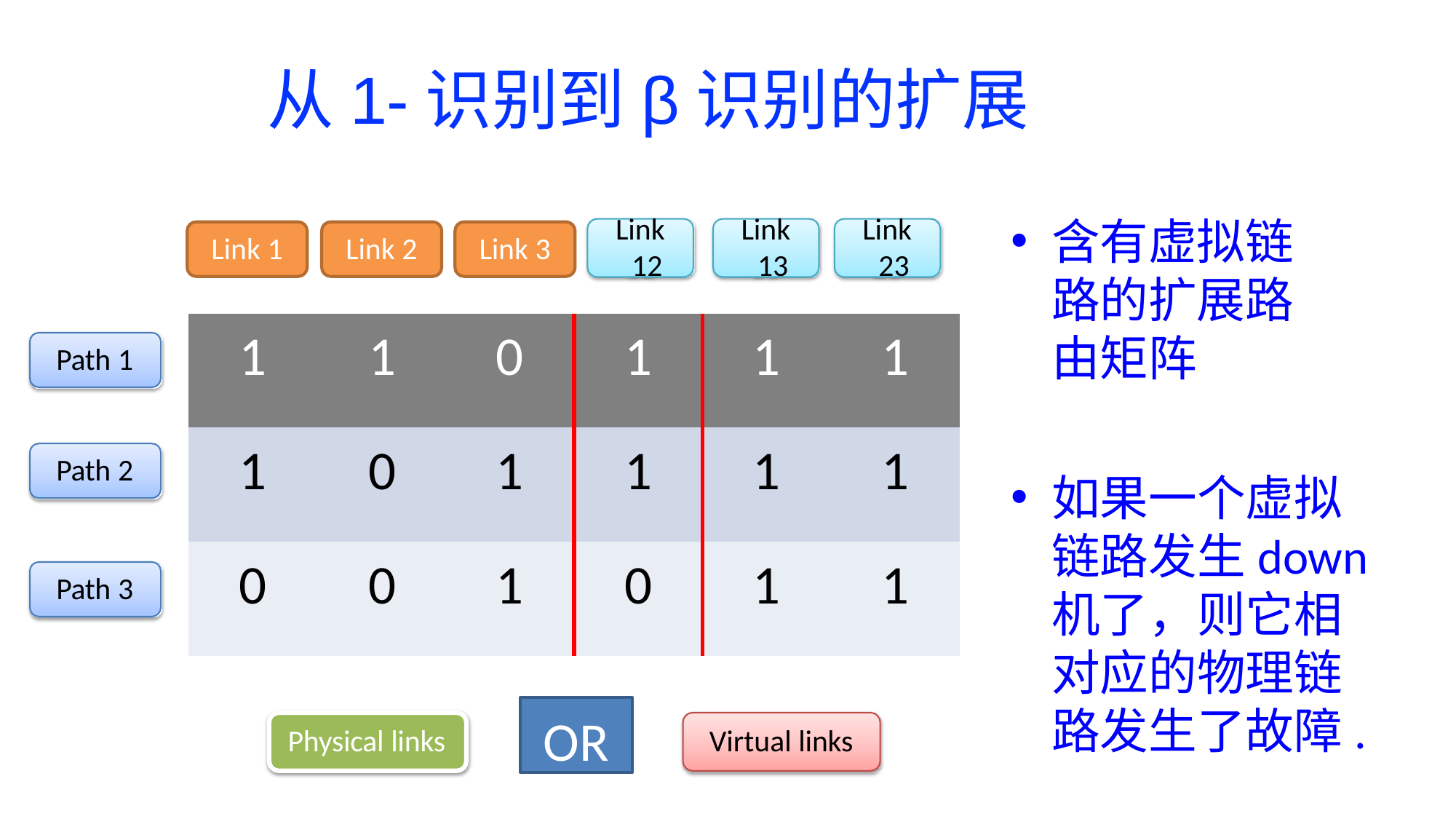

# 从1-识别到β识别的扩展

Link  12
Link  13
Link  23
含有虚拟链路的扩展路由矩阵

Link 1
Link 2
Link 3
| 1 | 1 | 0 | 1 | 1 | 1 |
| --- | --- | --- | --- | --- | --- |
| 1 | 0 | 1 | 1 | 1 | 1 |
| 0 | 0 | 1 | 0 | 1 | 1 |

Path 1

Path 2
如果一个虚拟链路发生down机了，则它相对应的物理链路发生了故障.

Path 3
OR

Virtual links
Physical links